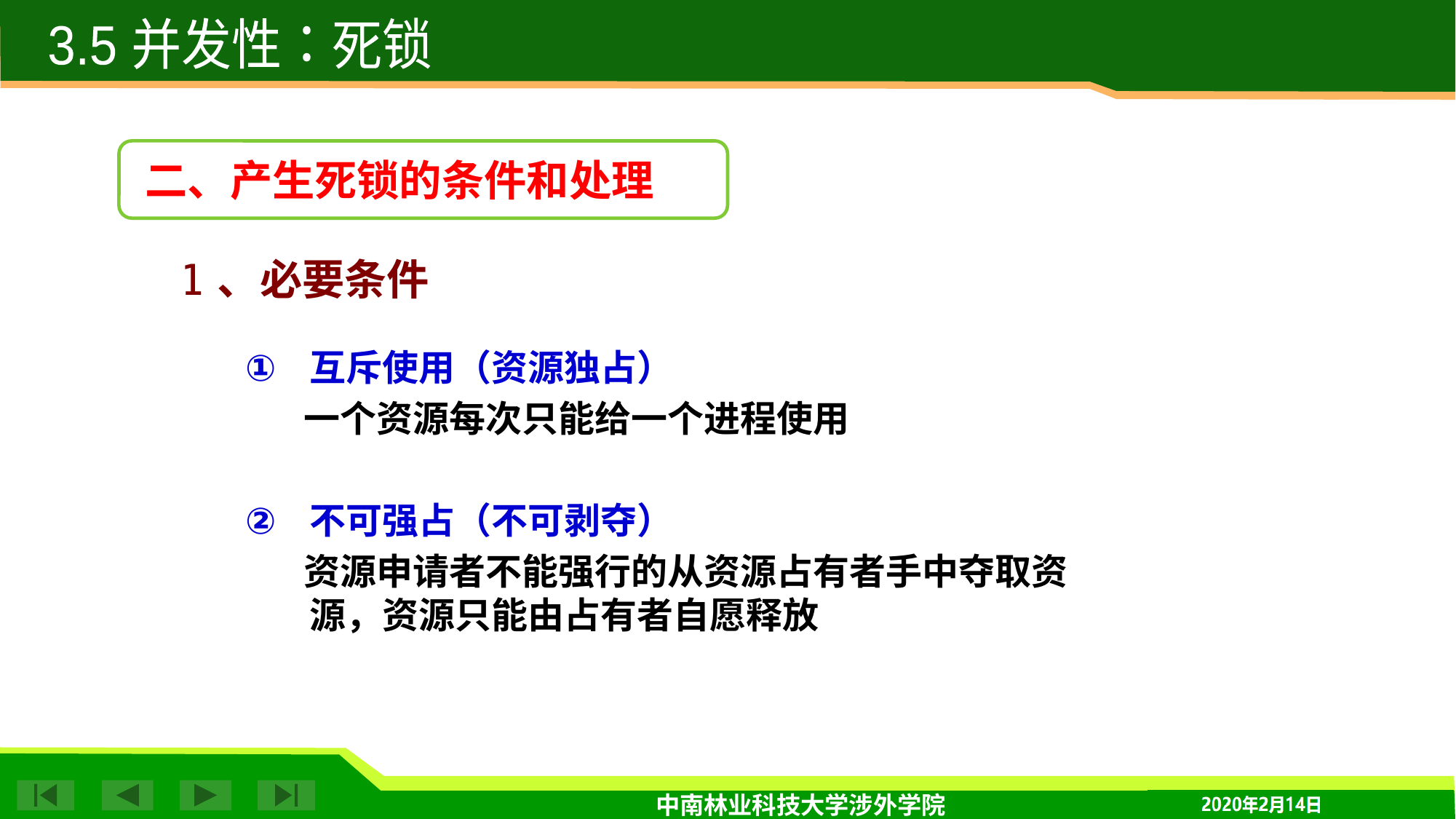

3.5 并发性：死锁

二、产生死锁的条件和处理
1、必要条件
互斥使用（资源独占）
      一个资源每次只能给一个进程使用

不可强占（不可剥夺）
      资源申请者不能强行的从资源占有者手中夺取资源，资源只能由占有者自愿释放